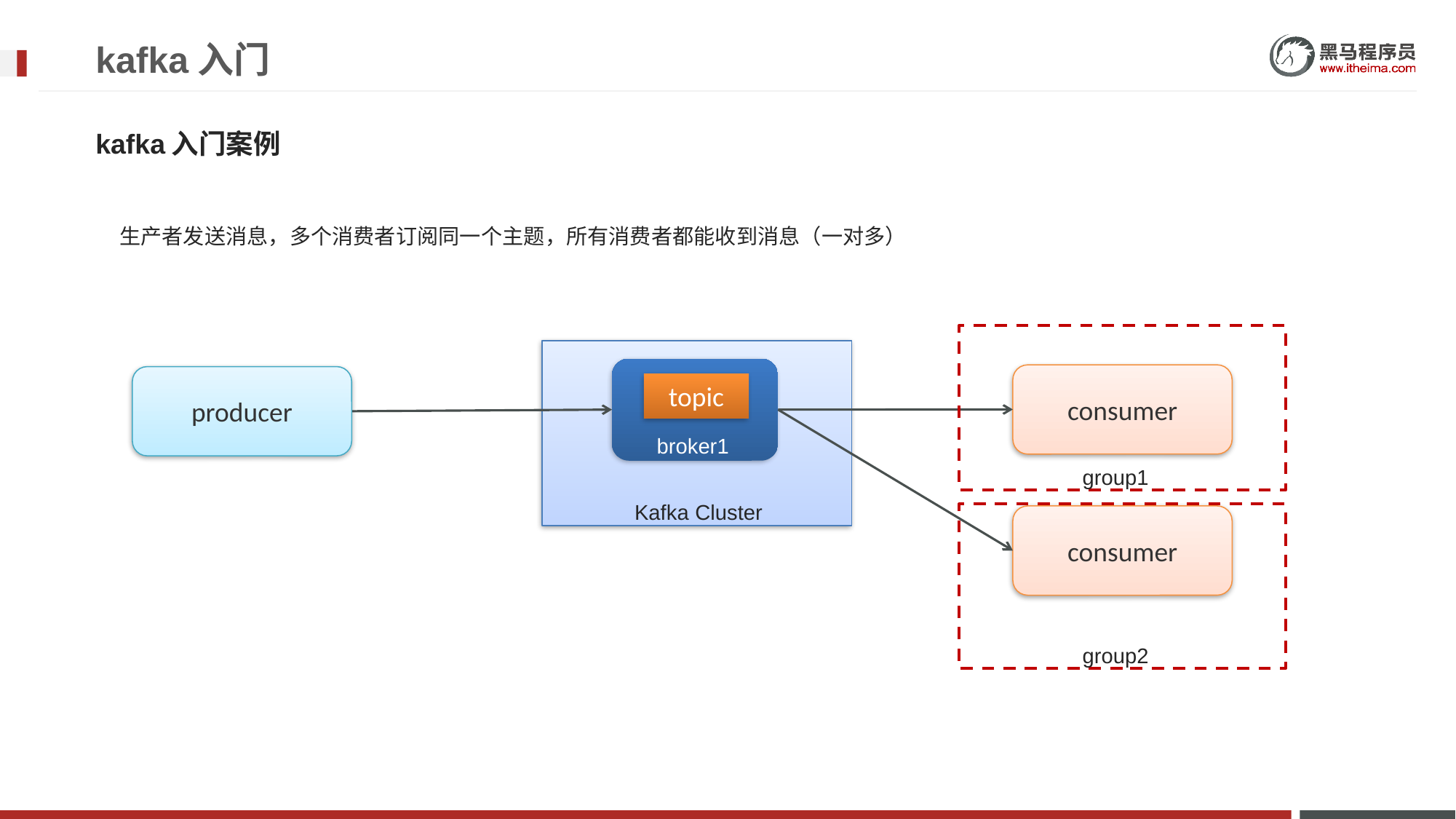

# kafka入门
kafka入门案例
生产者发送消息，多个消费者订阅同一个主题，所有消费者都能收到消息（一对多）

group1

Kafka Cluster

topic
broker1
consumer
producer

group2
consumer